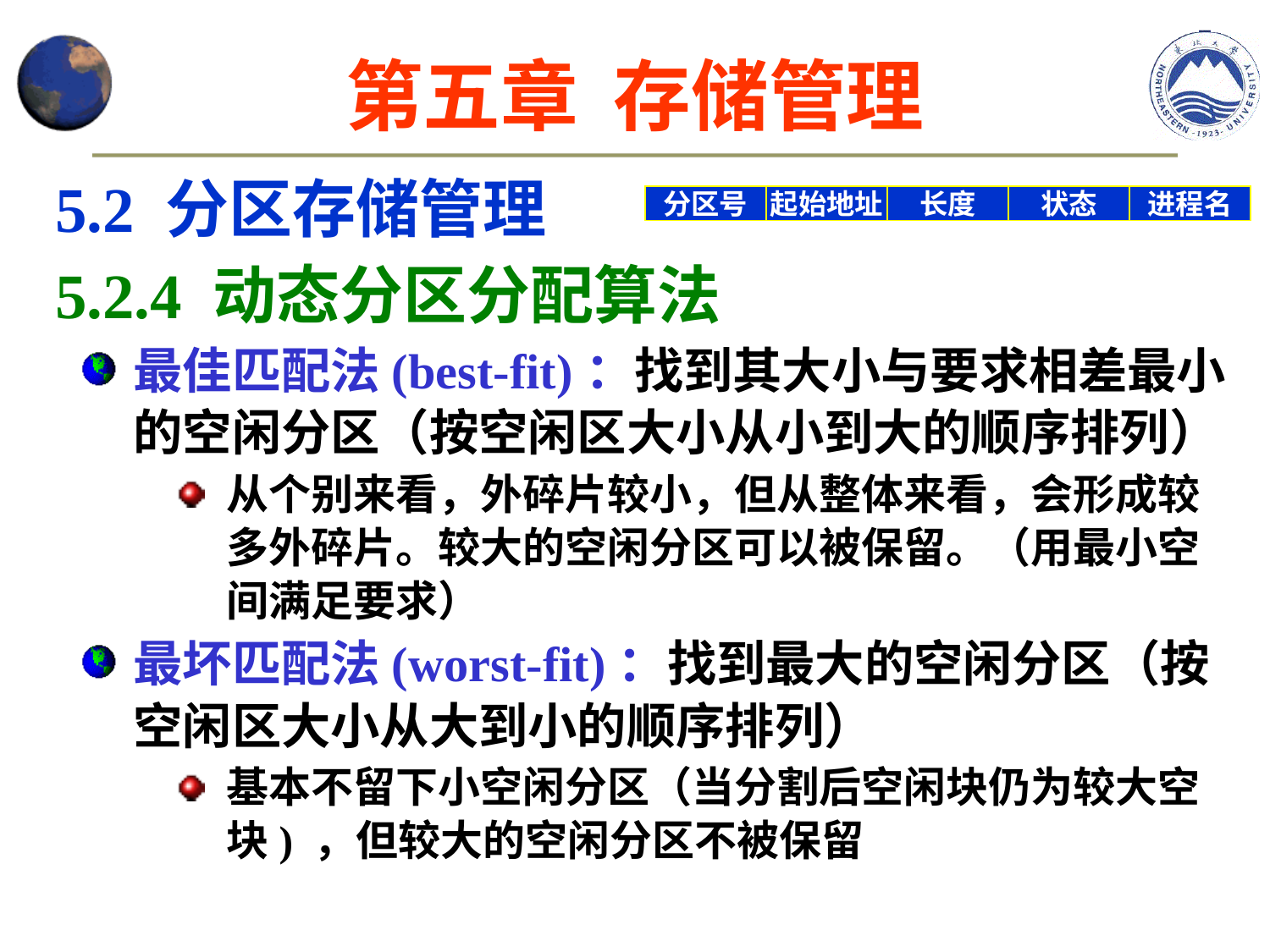

第五章  存储管理
5.2 分区存储管理
5.2.4 动态分区分配算法
最佳匹配法(best-fit)：找到其大小与要求相差最小的空闲分区（按空闲区大小从小到大的顺序排列）
从个别来看，外碎片较小，但从整体来看，会形成较多外碎片。较大的空闲分区可以被保留。（用最小空间满足要求）
最坏匹配法(worst-fit)：找到最大的空闲分区（按空闲区大小从大到小的顺序排列）
基本不留下小空闲分区（当分割后空闲块仍为较大空块) ，但较大的空闲分区不被保留
分区号
起始地址
长度
状态
进程名